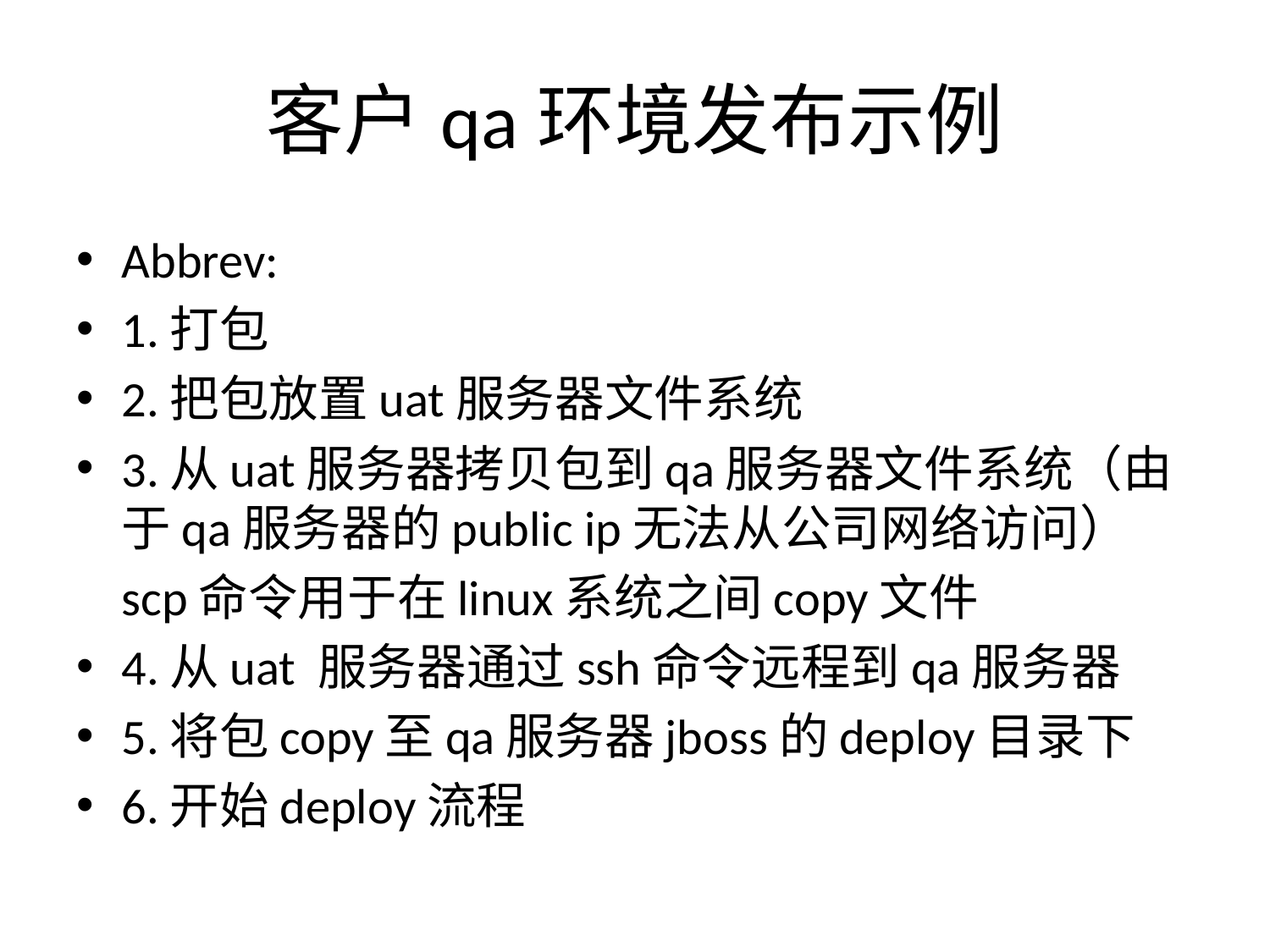

# 客户qa环境发布示例
Abbrev:
1.打包
2.把包放置uat服务器文件系统
3.从uat服务器拷贝包到qa服务器文件系统（由于qa服务器的public ip无法从公司网络访问）
		scp命令用于在linux系统之间copy文件
4.从uat 服务器通过ssh命令远程到qa服务器
5.将包copy至qa服务器jboss的deploy目录下
6.开始deploy流程